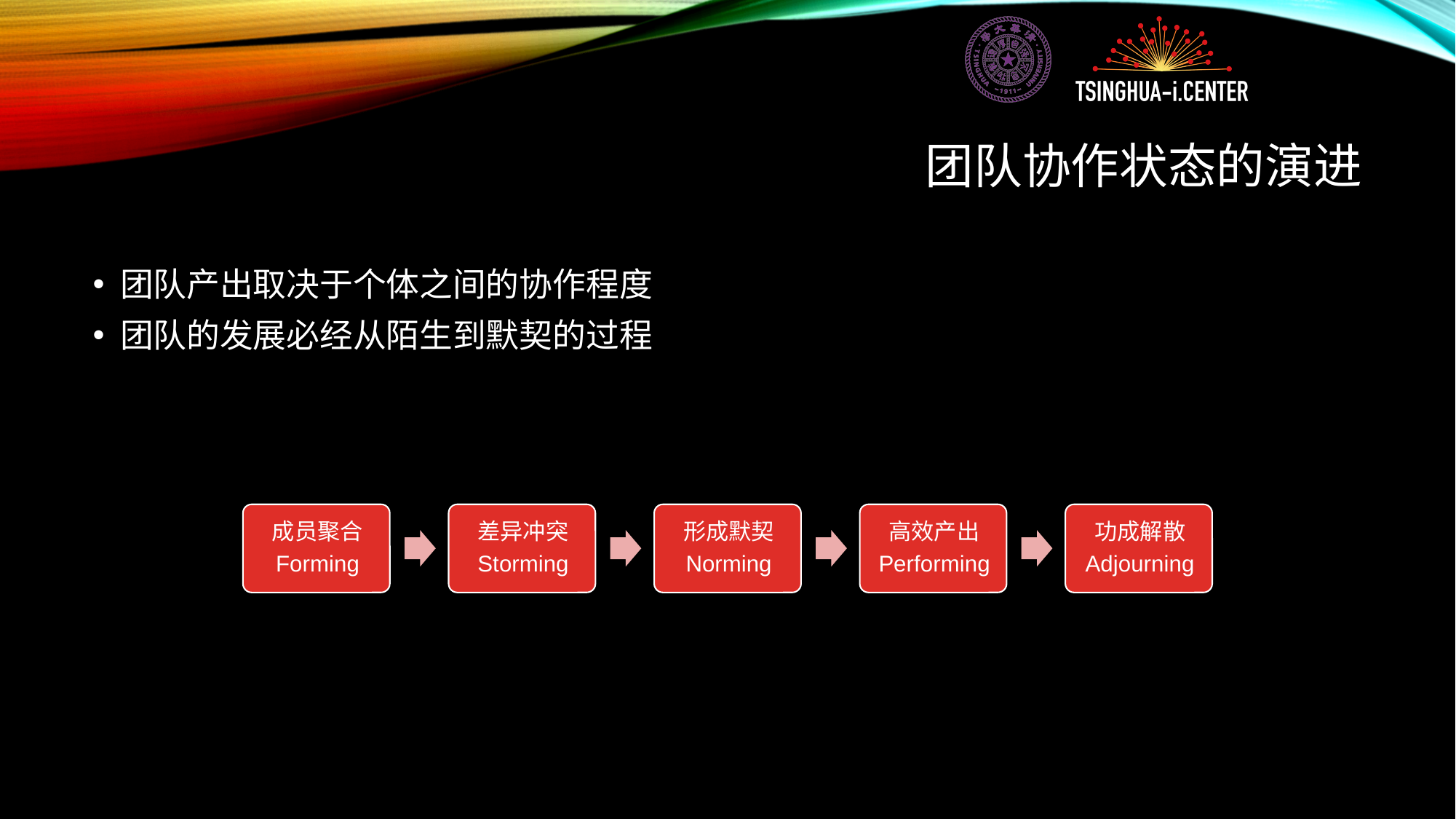

# 团队协作状态的演进
团队产出取决于个体之间的协作程度
团队的发展必经从陌生到默契的过程
成员聚合
Forming

差异冲突
Storming

形成默契
Norming

高效产出
Performing

功成解散
Adjourning